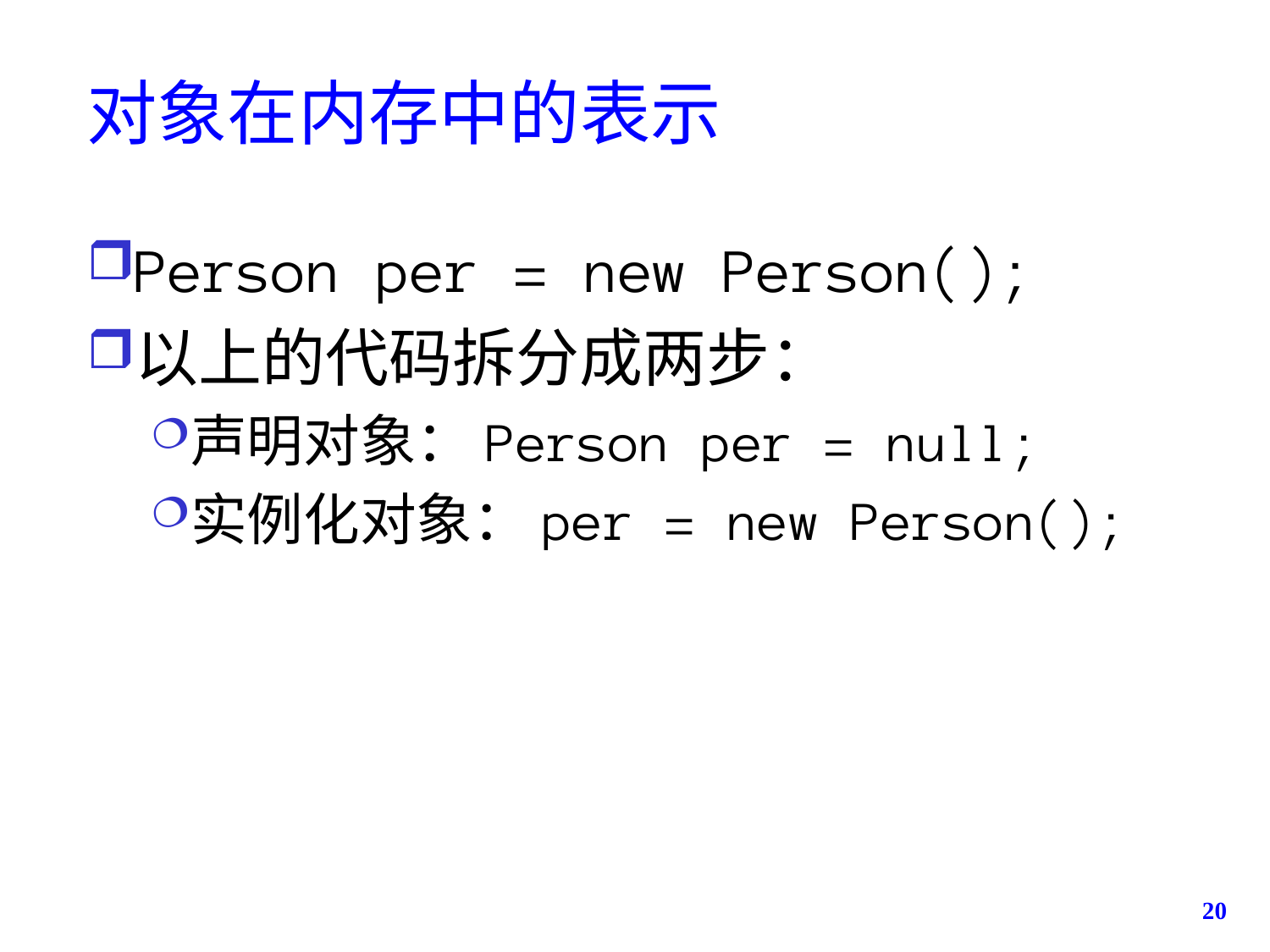

# 对象在内存中的表示
Person per = new Person();
以上的代码拆分成两步：
声明对象：Person per = null;
实例化对象：per = new Person();
20